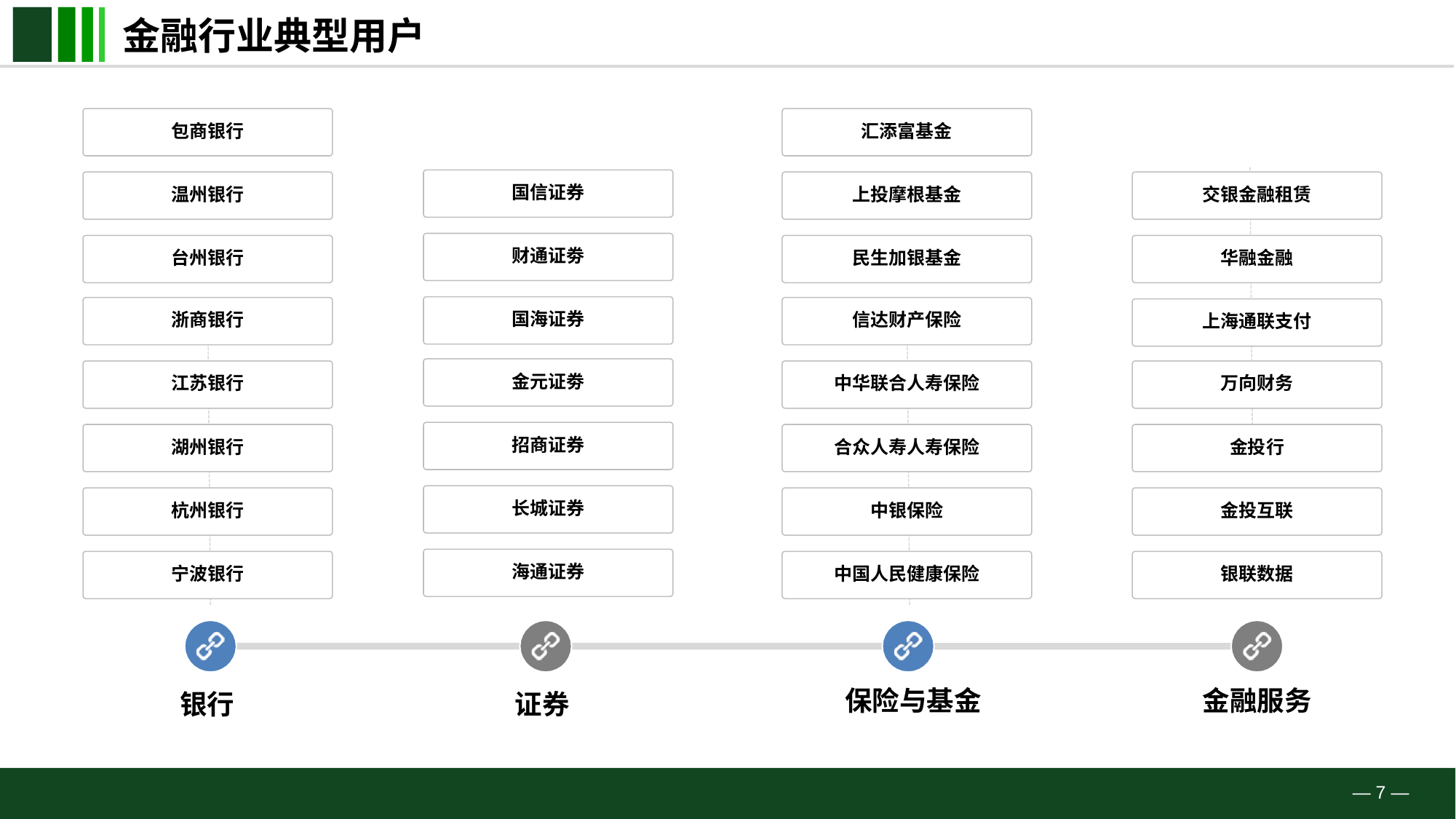

# 金融行业典型用户

包商银行
汇添富基金

国信证券
温州银行
上投摩根基金
交银金融租赁

财通证劵
台州银行
民生加银基金
华融金融

国海证券
浙商银行
信达财产保险
上海通联支付

金元证劵
江苏银行
中华联合人寿保险
万向财务

招商证券
湖州银行
合众人寿人寿保险
金投行

长城证券
杭州银行
中银保险
金投互联

海通证券
宁波银行
中国人民健康保险
银联数据

金融服务
保险与基金
证券
银行
— 7 —